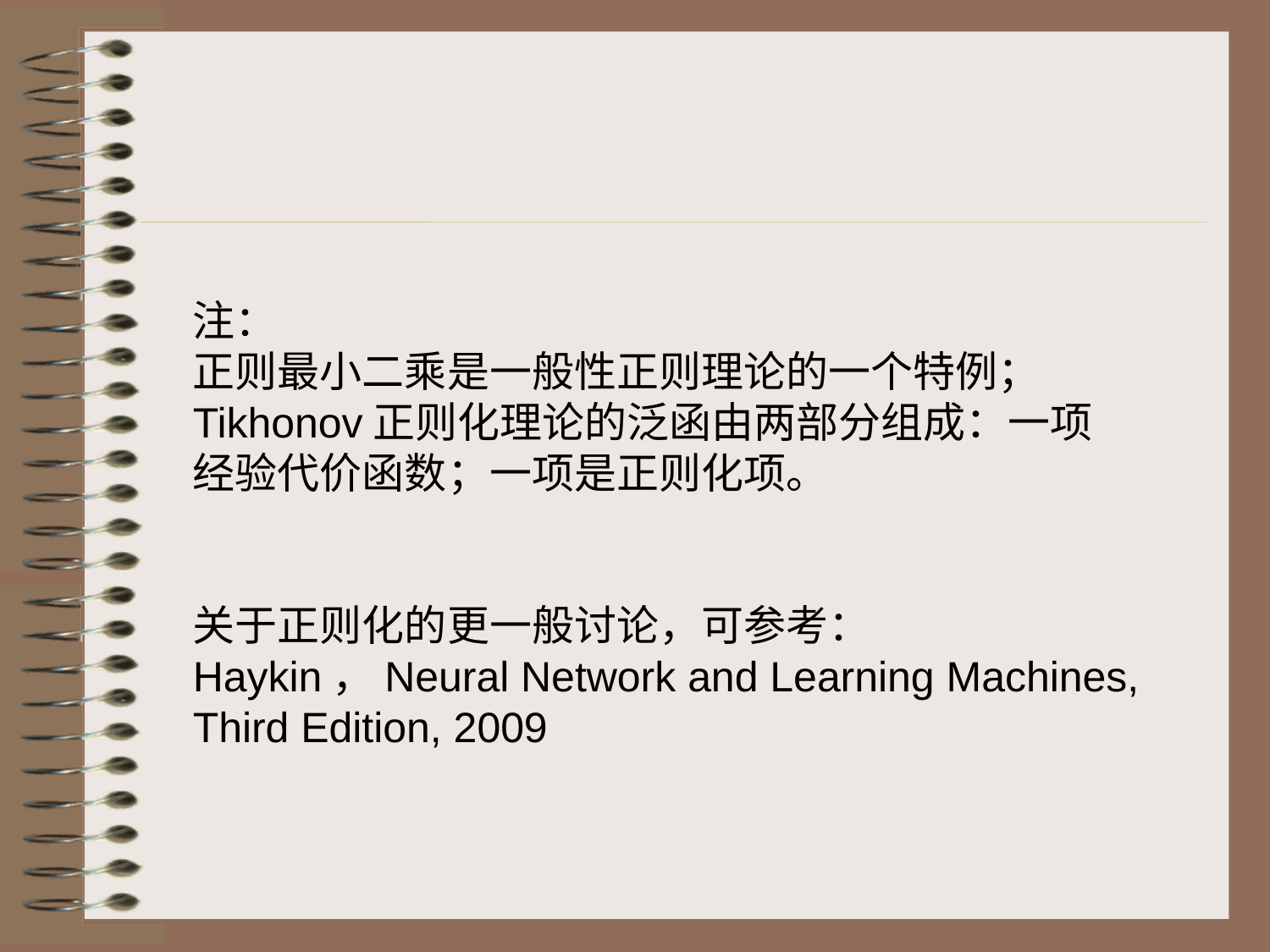

注：
正则最小二乘是一般性正则理论的一个特例；
Tikhonov正则化理论的泛函由两部分组成：一项
经验代价函数；一项是正则化项。

关于正则化的更一般讨论，可参考：
Haykin，Neural Network and Learning Machines,
Third Edition, 2009